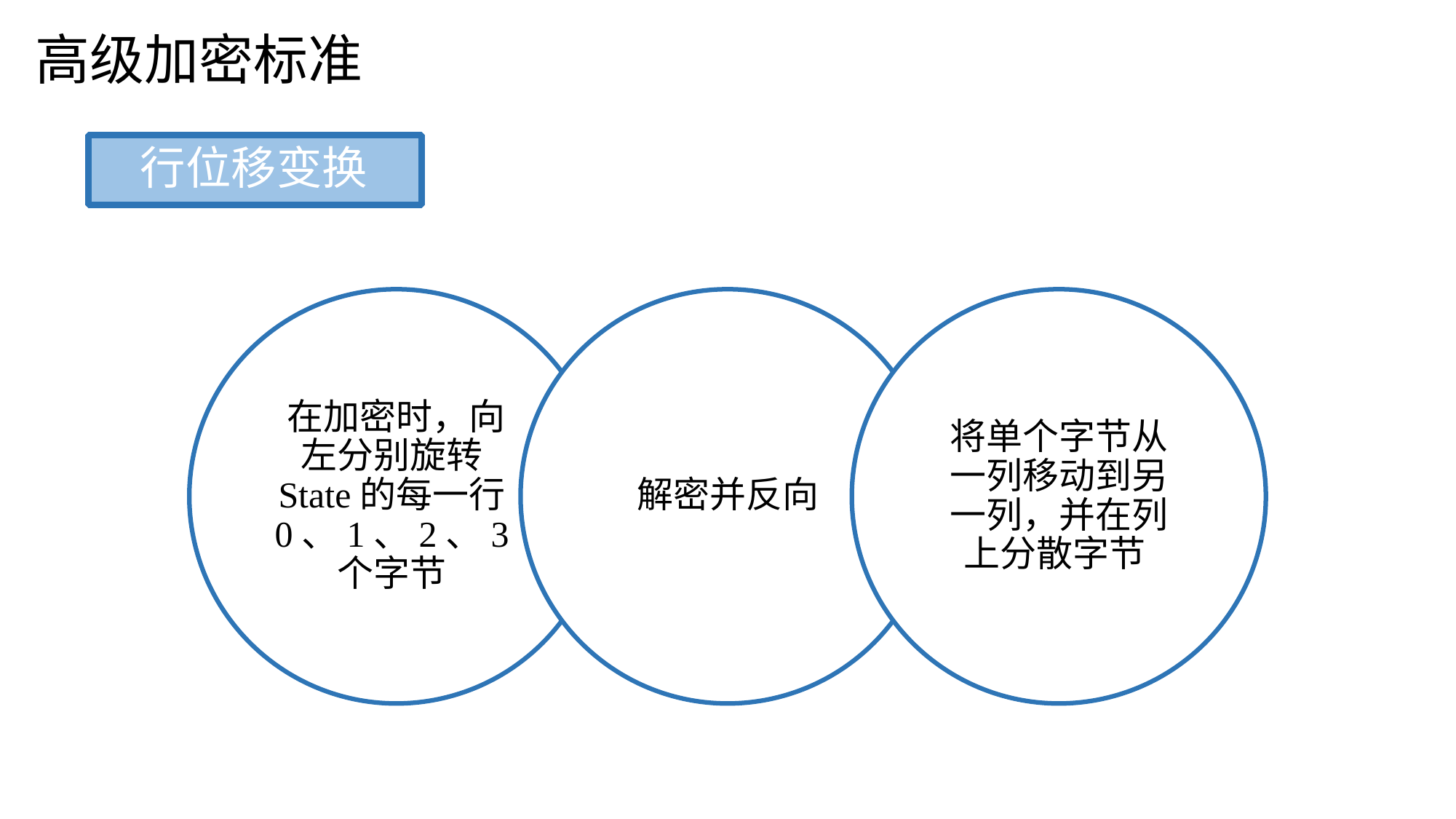

高级加密标准
行位移变换
在加密时，向左分别旋转State的每一行0、1、2、3个字节
解密并反向
将单个字节从一列移动到另一列，并在列上分散字节